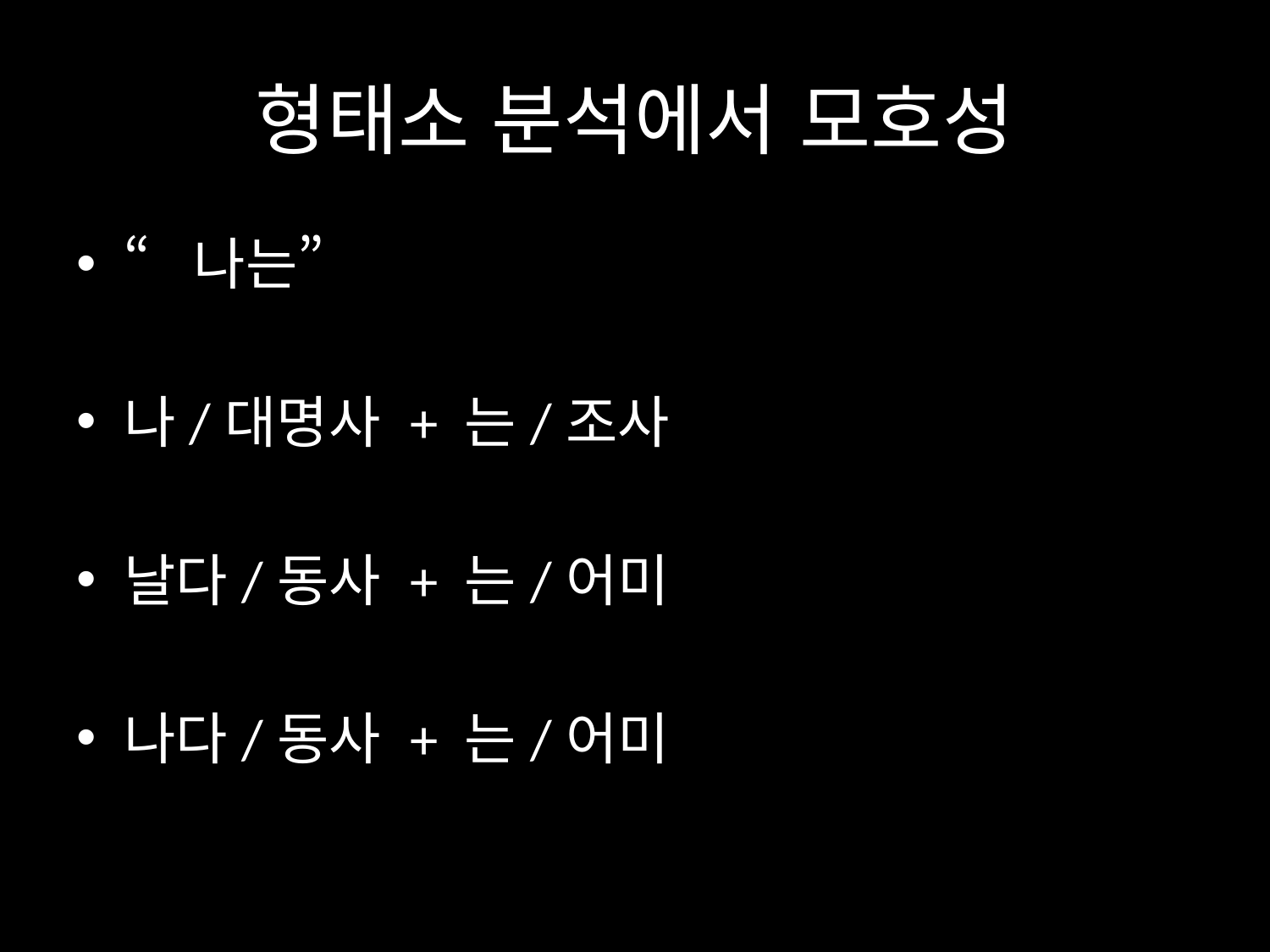

# 형태소 분석에서 모호성
“나는”

나/대명사 + 는/조사

날다/동사 + 는/어미

나다/동사 + 는/어미